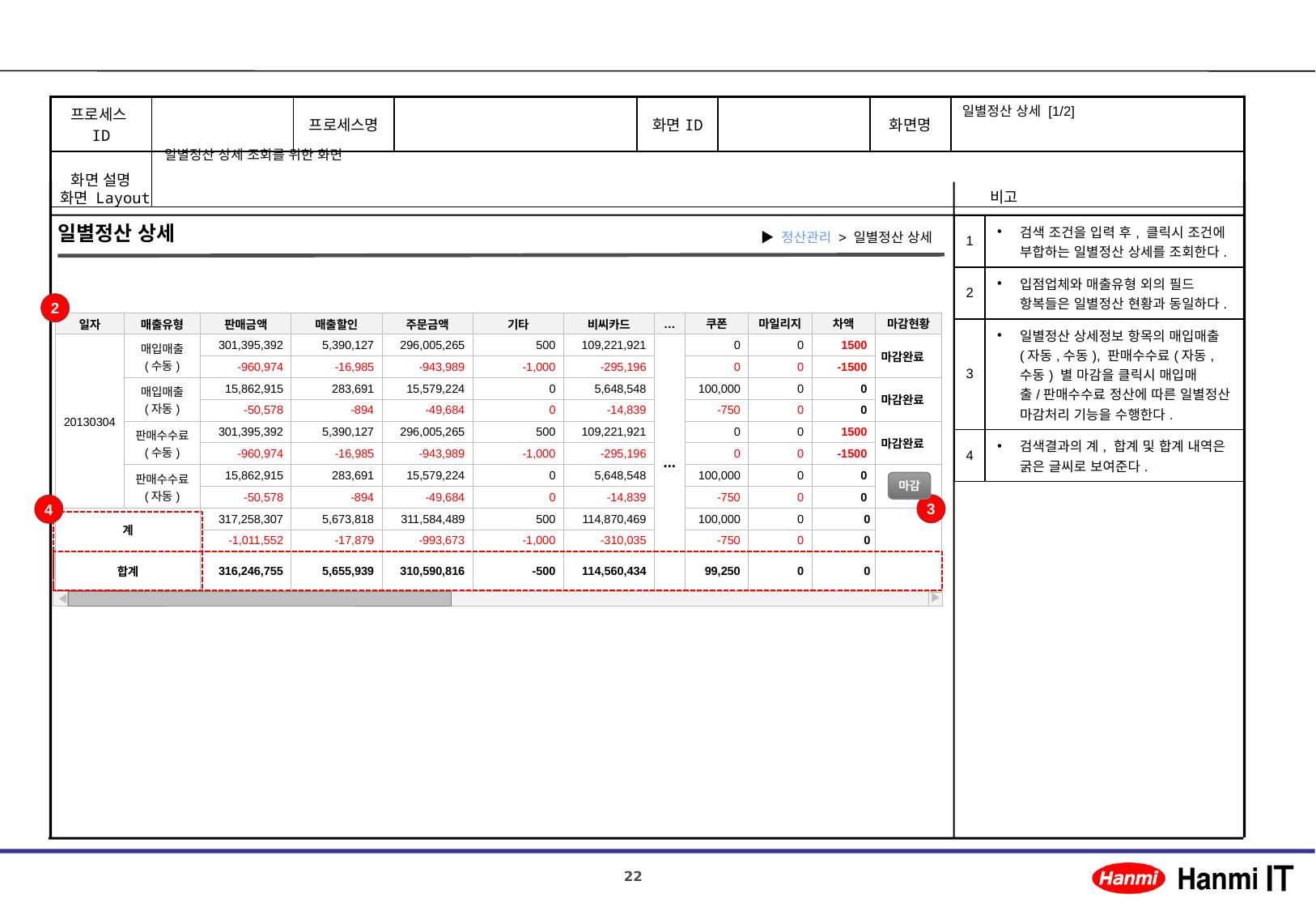

일별정산 상세 [1/2]
일별정산 상세 조회를 위한 화면
일별정산 상세
| 1 | 검색 조건을 입력 후, 클릭시 조건에 부합하는 일별정산 상세를 조회한다. |
| --- | --- |
| 2 | 입점업체와 매출유형 외의 필드 항복들은 일별정산 현황과 동일하다. |
| 3 | 일별정산 상세정보 항목의 매입매출(자동,수동), 판매수수료(자동,수동) 별 마감을 클릭시 매입매출/판매수수료 정산에 따른 일별정산 마감처리 기능을 수행한다. |
| 4 | 검색결과의 계, 합계 및 합계 내역은 굵은 글씨로 보여준다. |
▶ 정산관리 > 일별정산 상세
2
| 일자 | 매출유형 | 판매금액 | 매출할인 | 주문금액 | 기타 | 비씨카드 | … | 쿠폰 | 마일리지 | 차액 | 마감현황 |
| --- | --- | --- | --- | --- | --- | --- | --- | --- | --- | --- | --- |
| 20130304 | 매입매출 (수동) | 301,395,392 | 5,390,127 | 296,005,265 | 500 | 109,221,921 | ... | 0 | 0 | 1500 | 마감완료 |
|  |  | -960,974 | -16,985 | -943,989 | -1,000 | -295,196 |  | 0 | 0 | -1500 |  |
|  | 매입매출 (자동) | 15,862,915 | 283,691 | 15,579,224 | 0 | 5,648,548 |  | 100,000 | 0 | 0 | 마감완료 |
|  |  | -50,578 | -894 | -49,684 | 0 | -14,839 |  | -750 | 0 | 0 |  |
|  | 판매수수료 (수동) | 301,395,392 | 5,390,127 | 296,005,265 | 500 | 109,221,921 |  | 0 | 0 | 1500 | 마감완료 |
|  |  | -960,974 | -16,985 | -943,989 | -1,000 | -295,196 |  | 0 | 0 | -1500 |  |
|  | 판매수수료 (자동) | 15,862,915 | 283,691 | 15,579,224 | 0 | 5,648,548 |  | 100,000 | 0 | 0 |  |
|  |  | -50,578 | -894 | -49,684 | 0 | -14,839 |  | -750 | 0 | 0 |  |
| 계 |  | 317,258,307 | 5,673,818 | 311,584,489 | 500 | 114,870,469 |  | 100,000 | 0 | 0 |  |
|  |  | -1,011,552 | -17,879 | -993,673 | -1,000 | -310,035 |  | -750 | 0 | 0 |  |
| 합계 |  | 316,246,755 | 5,655,939 | 310,590,816 | -500 | 114,560,434 |  | 99,250 | 0 | 0 |  |
마감
3
4

◀

◀